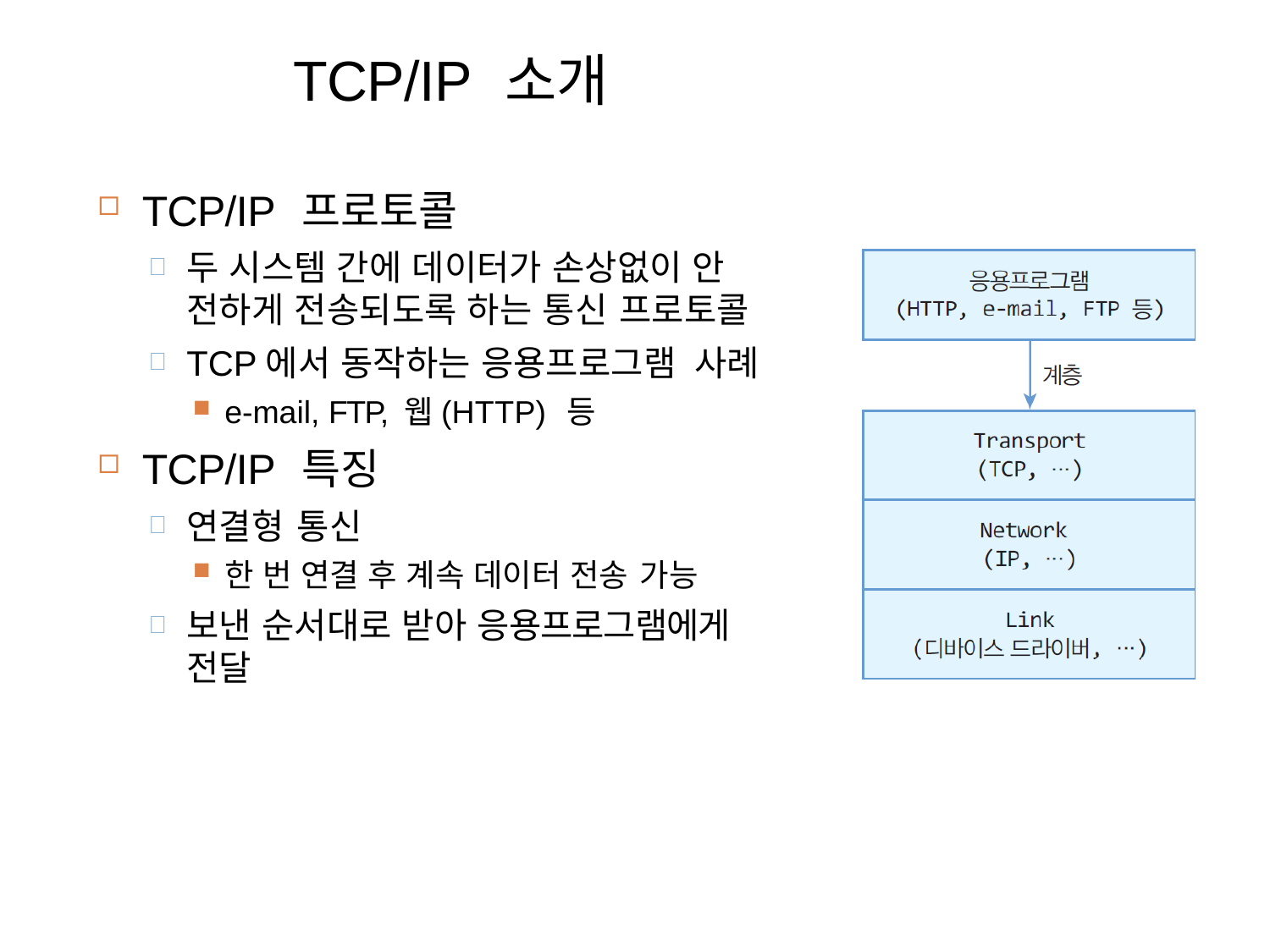

# TCP/IP 소개
TCP/IP 프로토콜
두 시스템 간에 데이터가 손상없이 안  전하게 전송되도록 하는 통신 프로토콜
TCP에서 동작하는 응용프로그램 사례
e-mail, FTP, 웹(HTTP) 등
TCP/IP 특징
연결형 통신
한 번 연결 후 계속 데이터 전송 가능
보낸 순서대로 받아 응용프로그램에게  전달